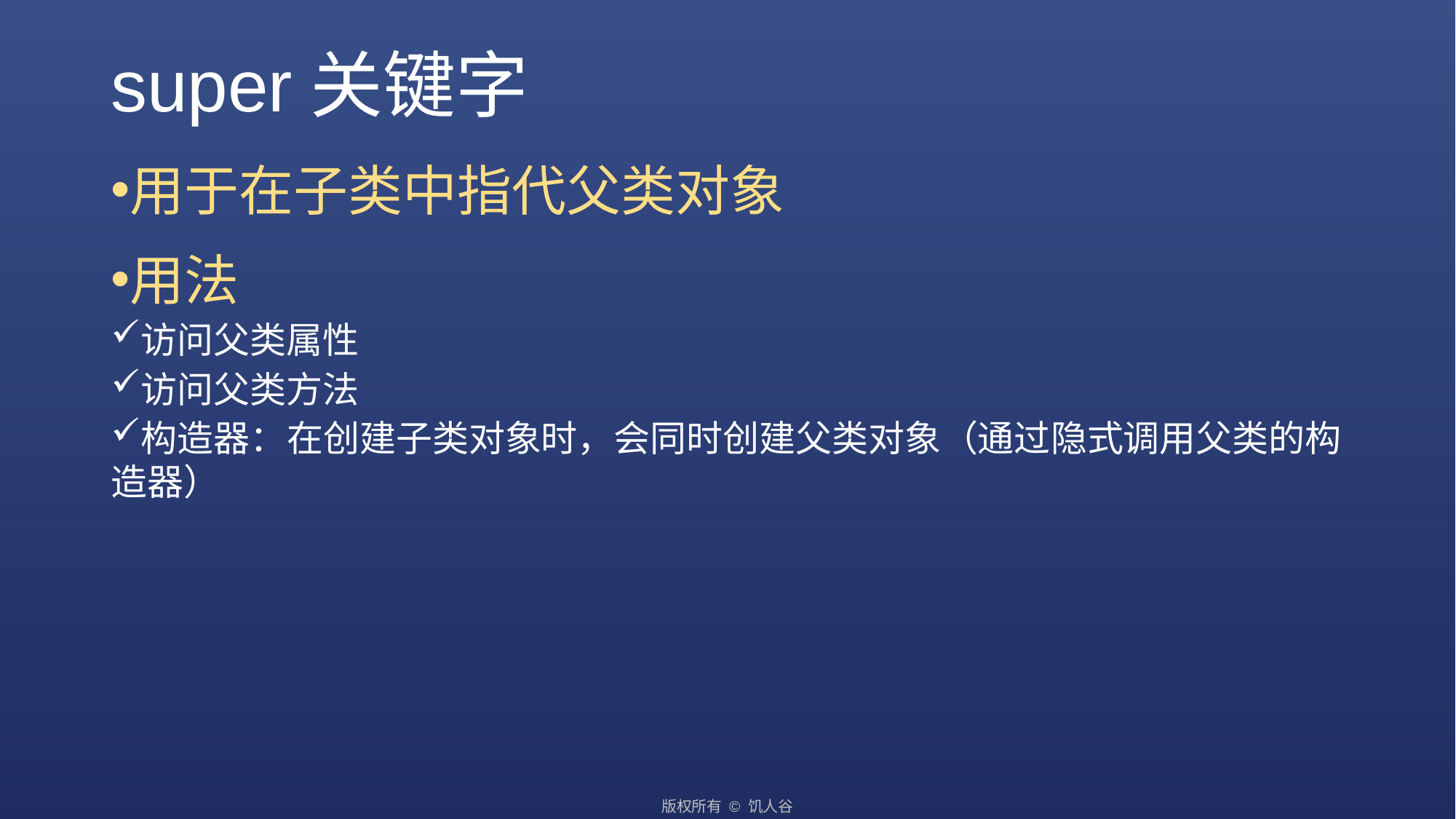

# super关键字
用于在子类中指代父类对象
用法
访问父类属性
访问父类方法
构造器：在创建子类对象时，会同时创建父类对象（通过隐式调用父类的构造器）